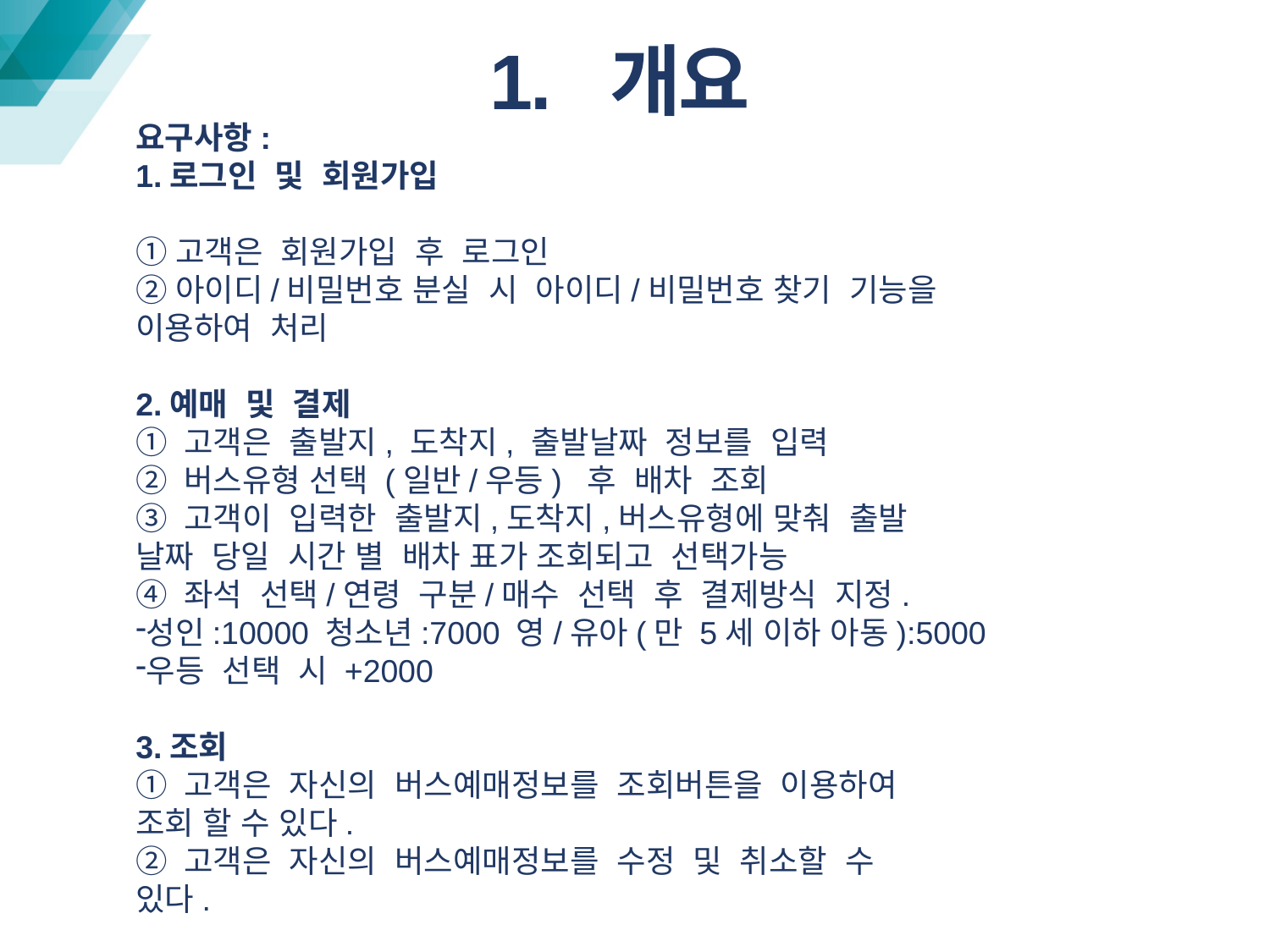

# 1.  개요
요구사항:
1.로그인  및  회원가입

①고객은  회원가입  후  로그인
②아이디/비밀번호 분실  시  아이디/비밀번호 찾기  기능을
이용하여  처리

2.예매  및  결제
① 고객은  출발지, 도착지, 출발날짜  정보를  입력
② 버스유형 선택 (일반/우등)  후  배차  조회
③ 고객이  입력한  출발지,도착지,버스유형에 맞춰  출발
날짜  당일  시간 별  배차 표가 조회되고  선택가능
④ 좌석  선택/연령  구분/매수  선택  후  결제방식  지정.
성인:10000 청소년:7000 영/유아(만 5세 이하 아동):5000
우등  선택  시 +2000

3.조회
① 고객은  자신의  버스예매정보를  조회버튼을  이용하여
조회 할 수 있다.
② 고객은  자신의  버스예매정보를  수정  및  취소할  수
있다.